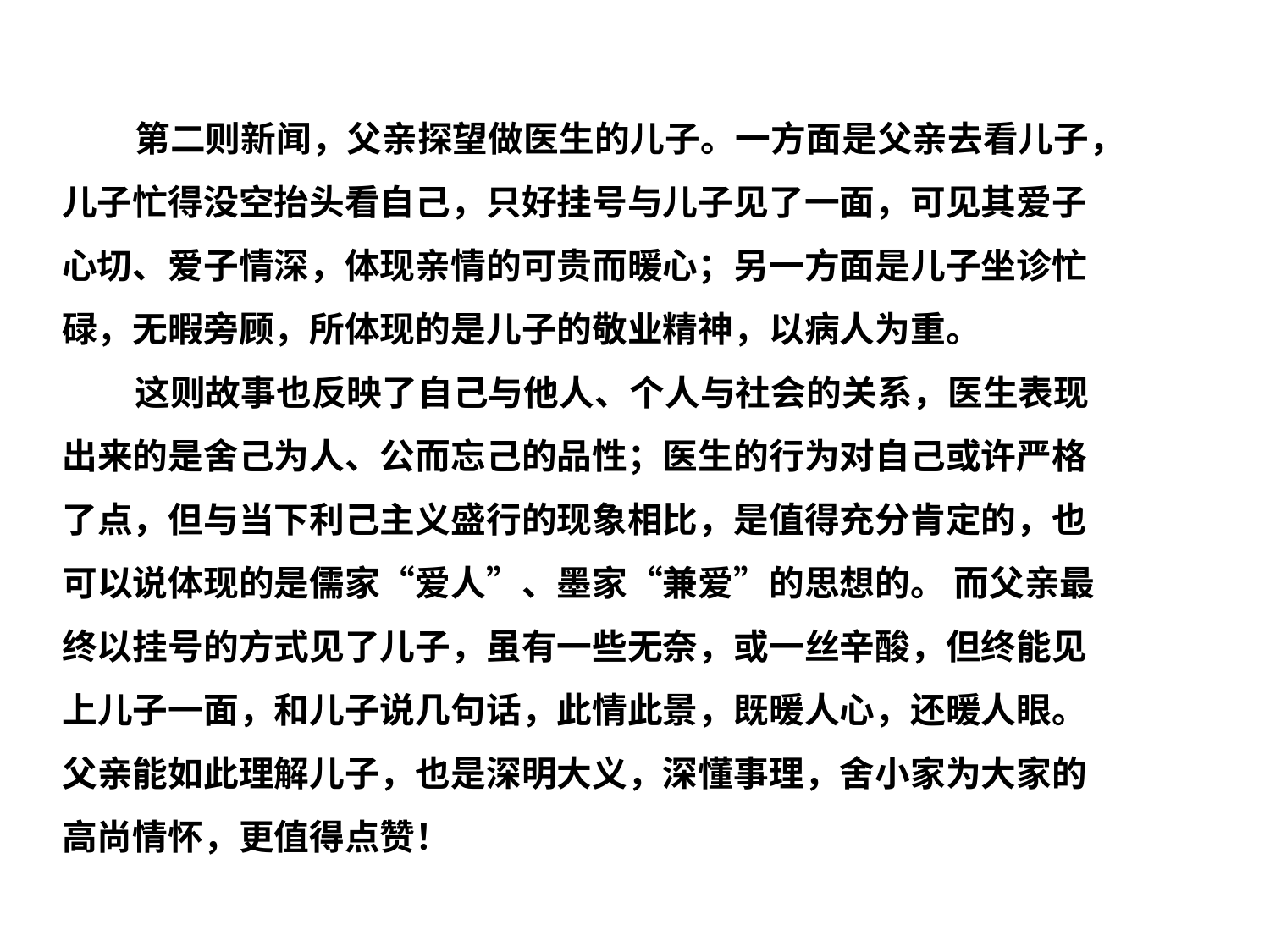

第二则新闻，父亲探望做医生的儿子。一方面是父亲去看儿子，儿子忙得没空抬头看自己，只好挂号与儿子见了一面，可见其爱子心切、爱子情深，体现亲情的可贵而暖心；另一方面是儿子坐诊忙碌，无暇旁顾，所体现的是儿子的敬业精神，以病人为重。
        这则故事也反映了自己与他人、个人与社会的关系，医生表现出来的是舍己为人、公而忘己的品性；医生的行为对自己或许严格了点，但与当下利己主义盛行的现象相比，是值得充分肯定的，也可以说体现的是儒家“爱人”、墨家“兼爱”的思想的。 而父亲最终以挂号的方式见了儿子，虽有一些无奈，或一丝辛酸，但终能见上儿子一面，和儿子说几句话，此情此景，既暖人心，还暖人眼。父亲能如此理解儿子，也是深明大义，深懂事理，舍小家为大家的高尚情怀，更值得点赞！